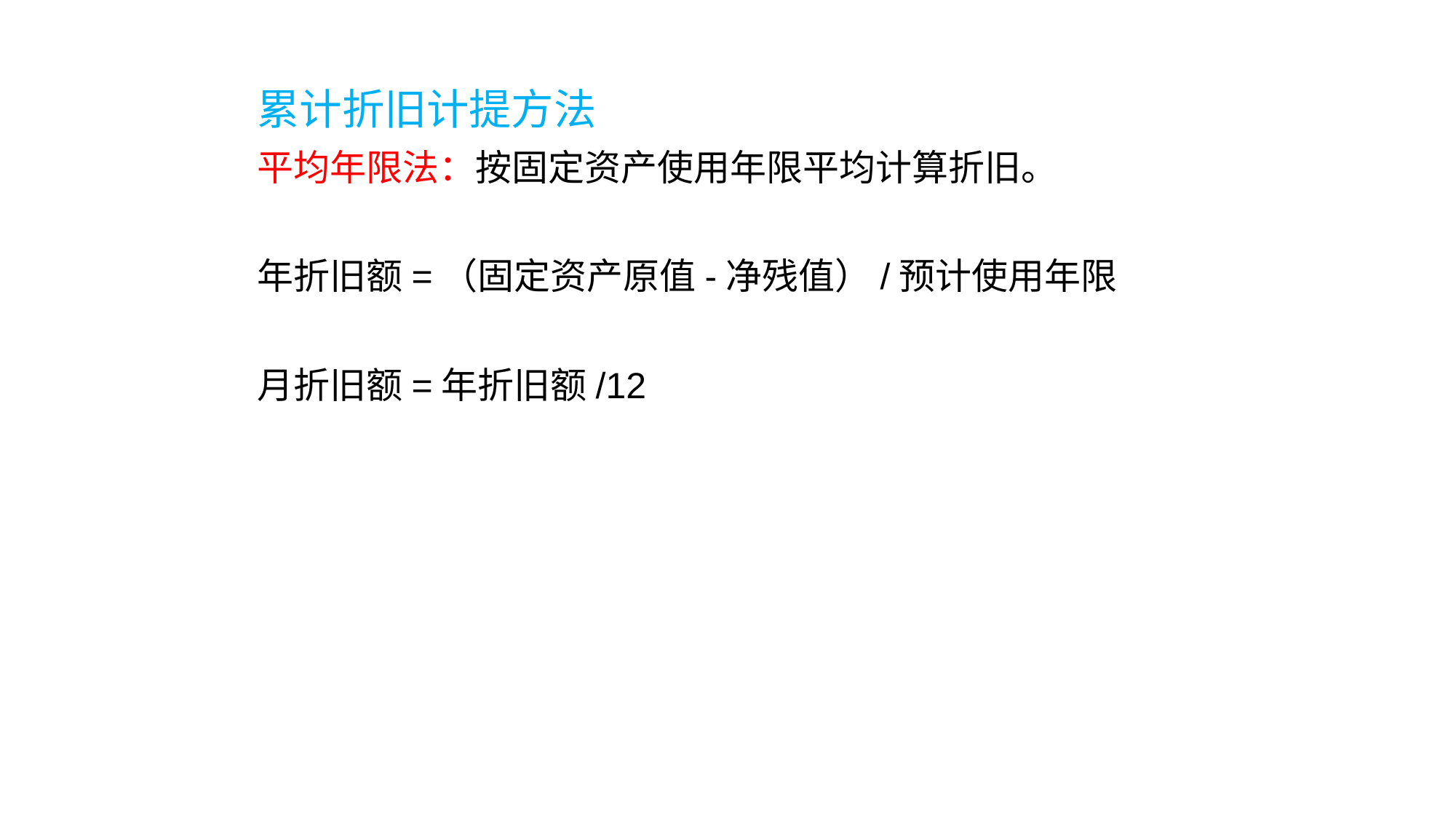

累计折旧计提方法
平均年限法：按固定资产使用年限平均计算折旧。

年折旧额=（固定资产原值-净残值）/预计使用年限

月折旧额=年折旧额/12